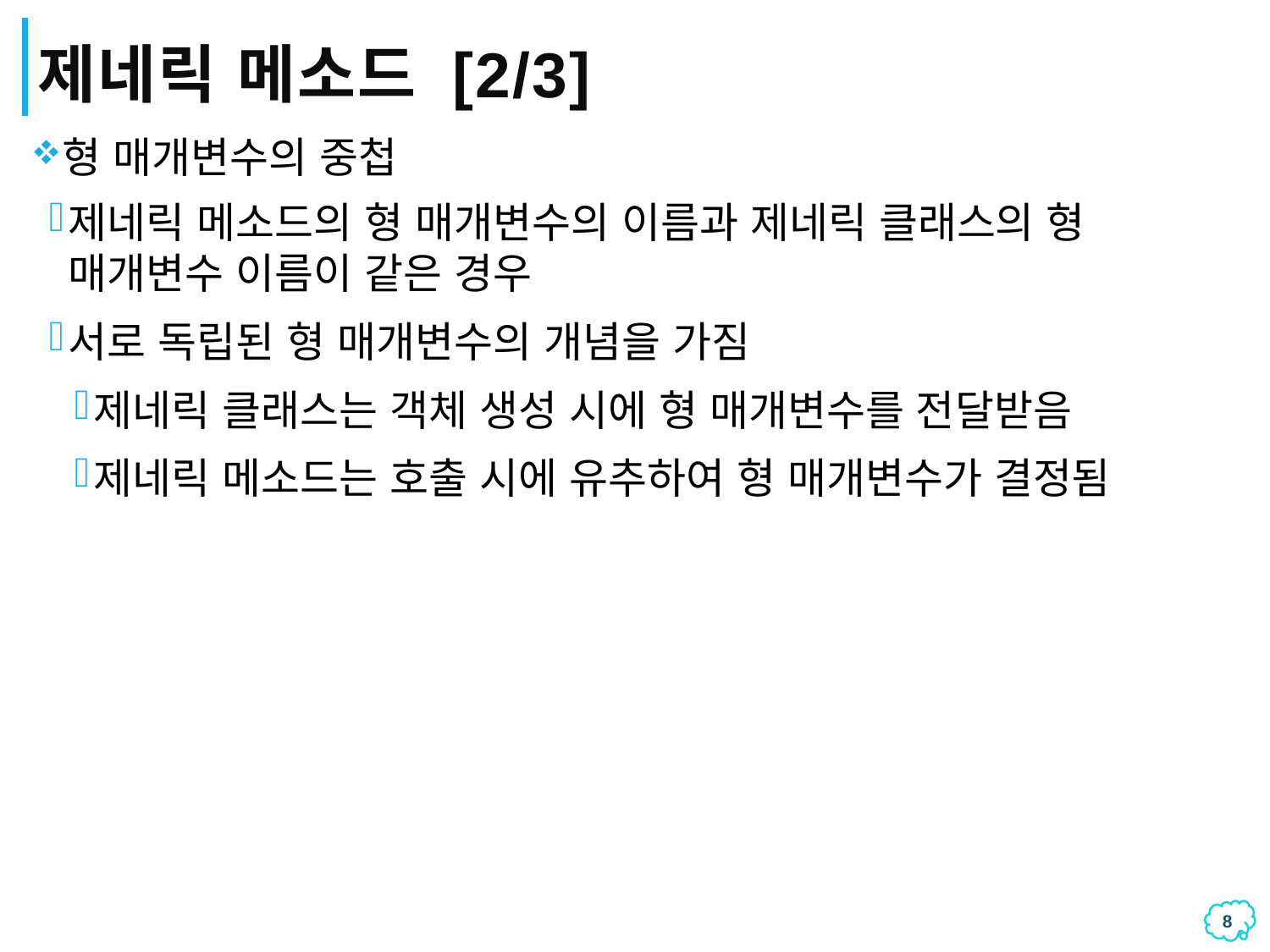

# 제네릭 메소드 [2/3]
형 매개변수의 중첩
제네릭 메소드의 형 매개변수의 이름과 제네릭 클래스의 형 매개변수 이름이 같은 경우
서로 독립된 형 매개변수의 개념을 가짐
제네릭 클래스는 객체 생성 시에 형 매개변수를 전달받음
제네릭 메소드는 호출 시에 유추하여 형 매개변수가 결정됨
8